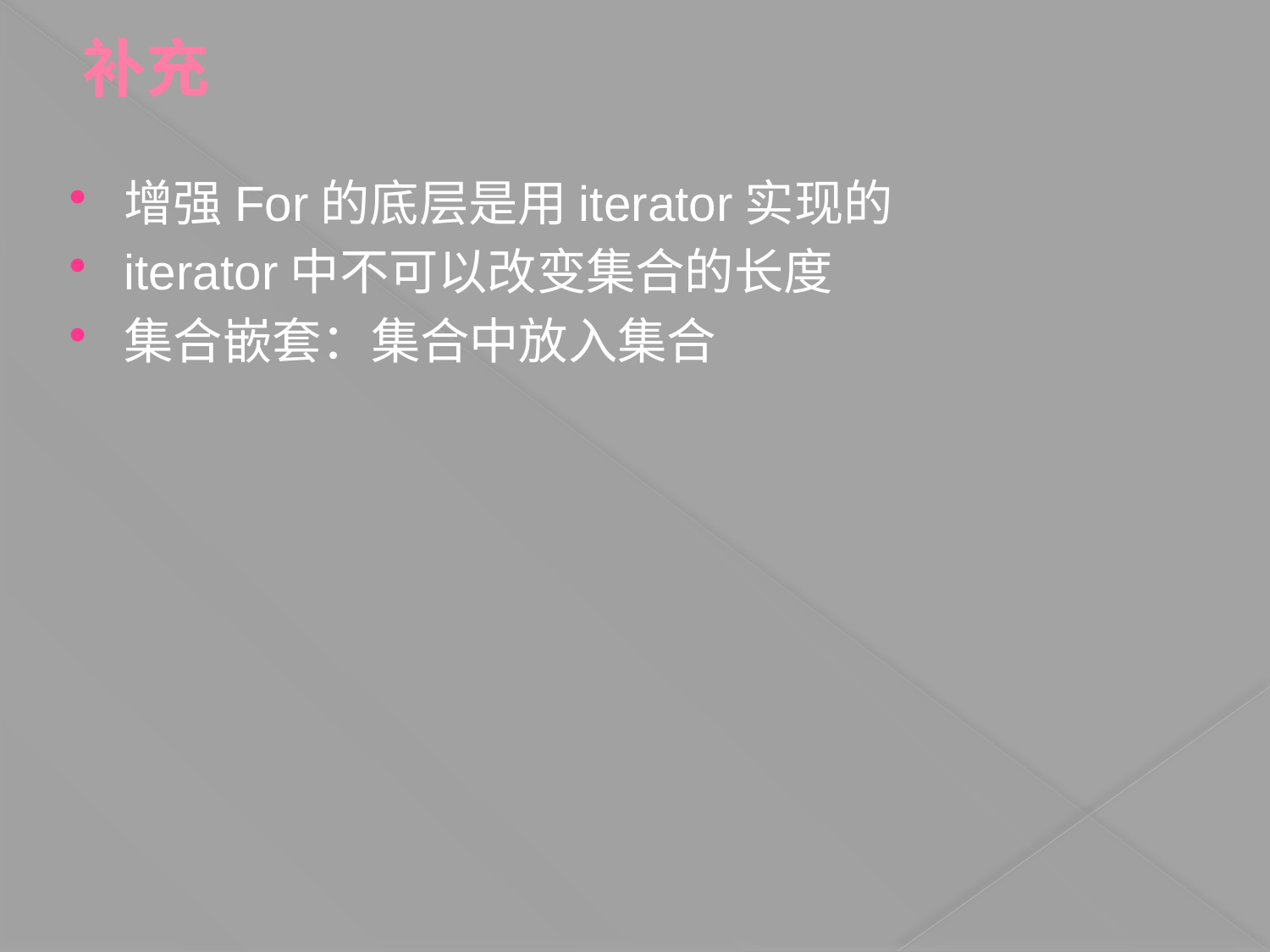

# 补充
增强For的底层是用iterator实现的
iterator中不可以改变集合的长度
集合嵌套：集合中放入集合